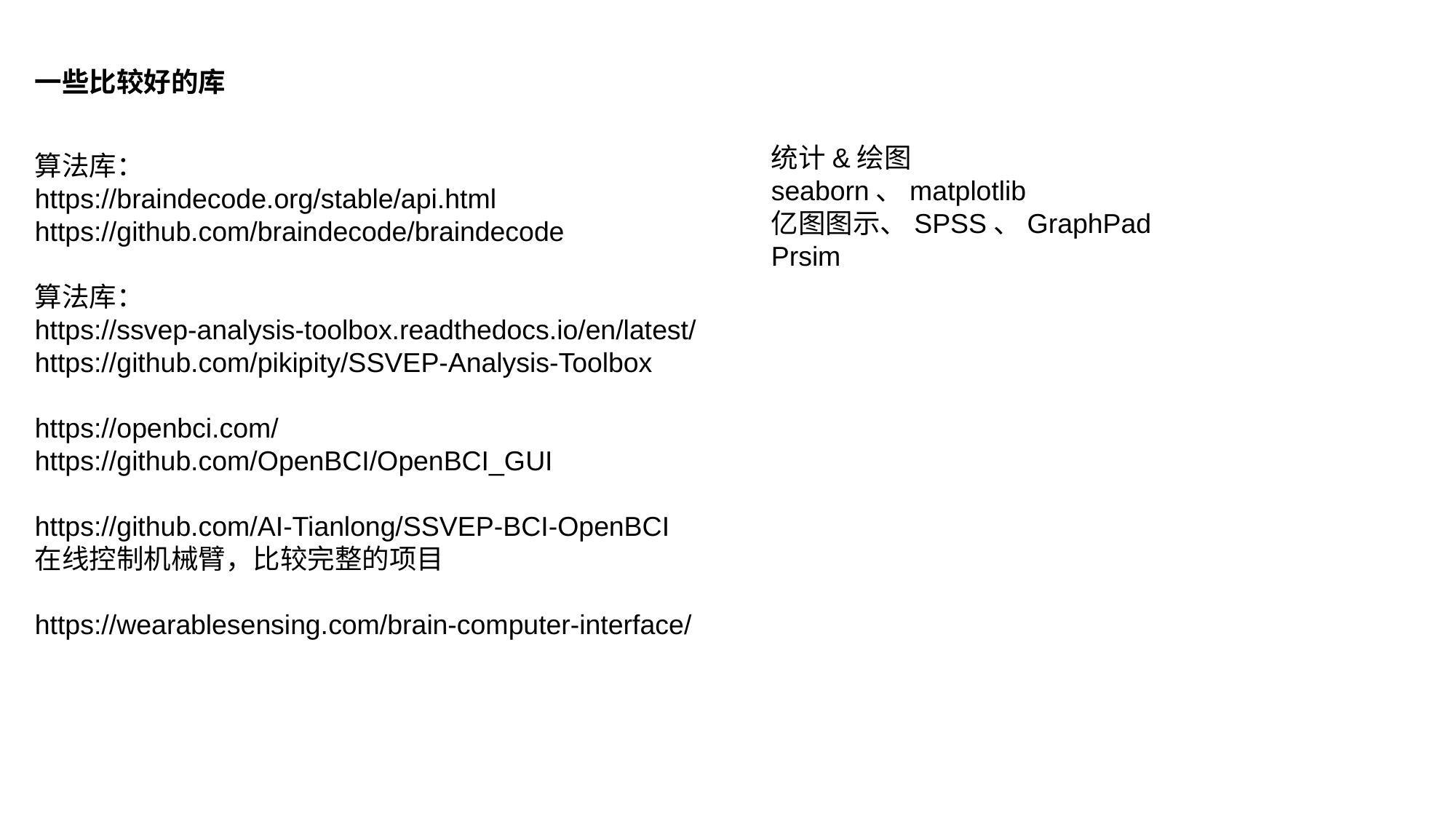

一些比较好的库
统计&绘图
seaborn、matplotlib
亿图图示、SPSS、GraphPad Prsim
算法库：
https://braindecode.org/stable/api.html
https://github.com/braindecode/braindecode

算法库：
https://ssvep-analysis-toolbox.readthedocs.io/en/latest/
https://github.com/pikipity/SSVEP-Analysis-Toolbox

https://openbci.com/
https://github.com/OpenBCI/OpenBCI_GUI

https://github.com/AI-Tianlong/SSVEP-BCI-OpenBCI
在线控制机械臂，比较完整的项目

https://wearablesensing.com/brain-computer-interface/